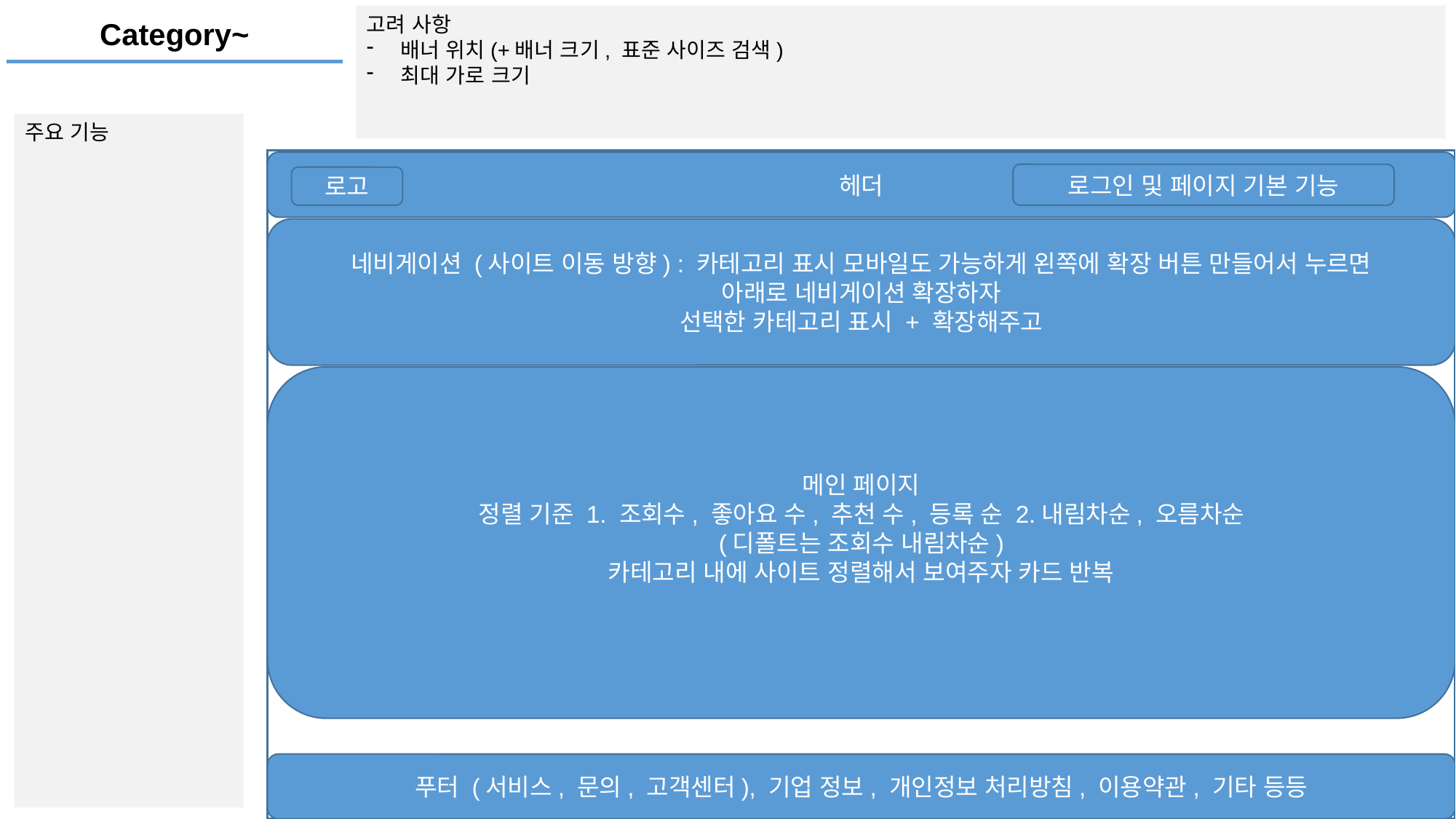

Category~
고려 사항
배너 위치(+배너 크기, 표준 사이즈 검색)
최대 가로 크기

주요 기능

헤더
로그인 및 페이지 기본 기능
로고
네비게이션 (사이트 이동 방향) : 카테고리 표시 모바일도 가능하게 왼쪽에 확장 버튼 만들어서 누르면
아래로 네비게이션 확장하자
선택한 카테고리 표시 + 확장해주고
메인 페이지
정렬 기준 1. 조회수, 좋아요 수, 추천 수, 등록 순 2.내림차순, 오름차순
(디폴트는 조회수 내림차순)
카테고리 내에 사이트 정렬해서 보여주자 카드 반복

푸터 (서비스, 문의, 고객센터), 기업 정보, 개인정보 처리방침, 이용약관, 기타 등등